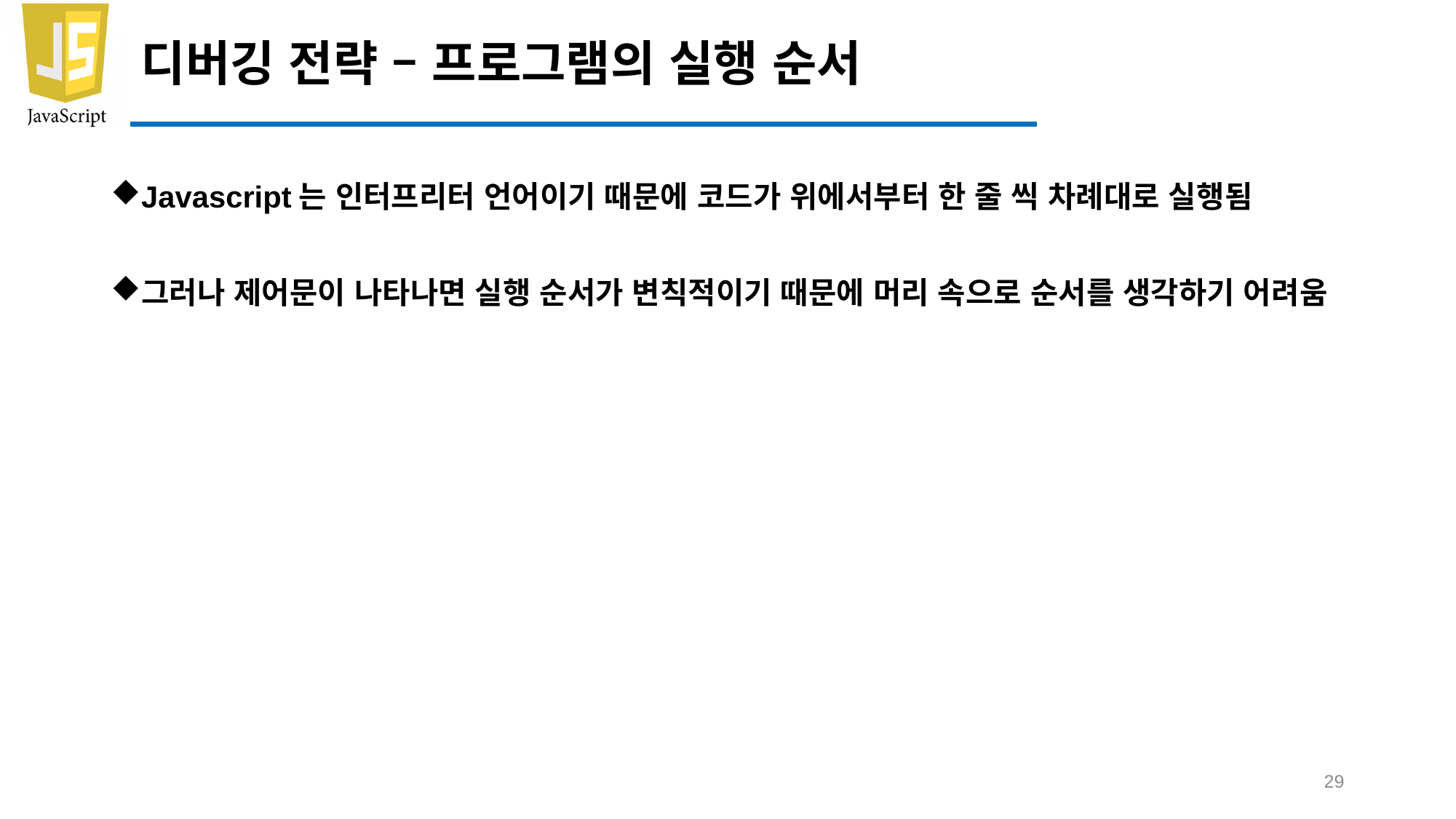

# 디버깅 전략 – 프로그램의 실행 순서
Javascript는 인터프리터 언어이기 때문에 코드가 위에서부터 한 줄 씩 차례대로 실행됨

그러나 제어문이 나타나면 실행 순서가 변칙적이기 때문에 머리 속으로 순서를 생각하기 어려움
29